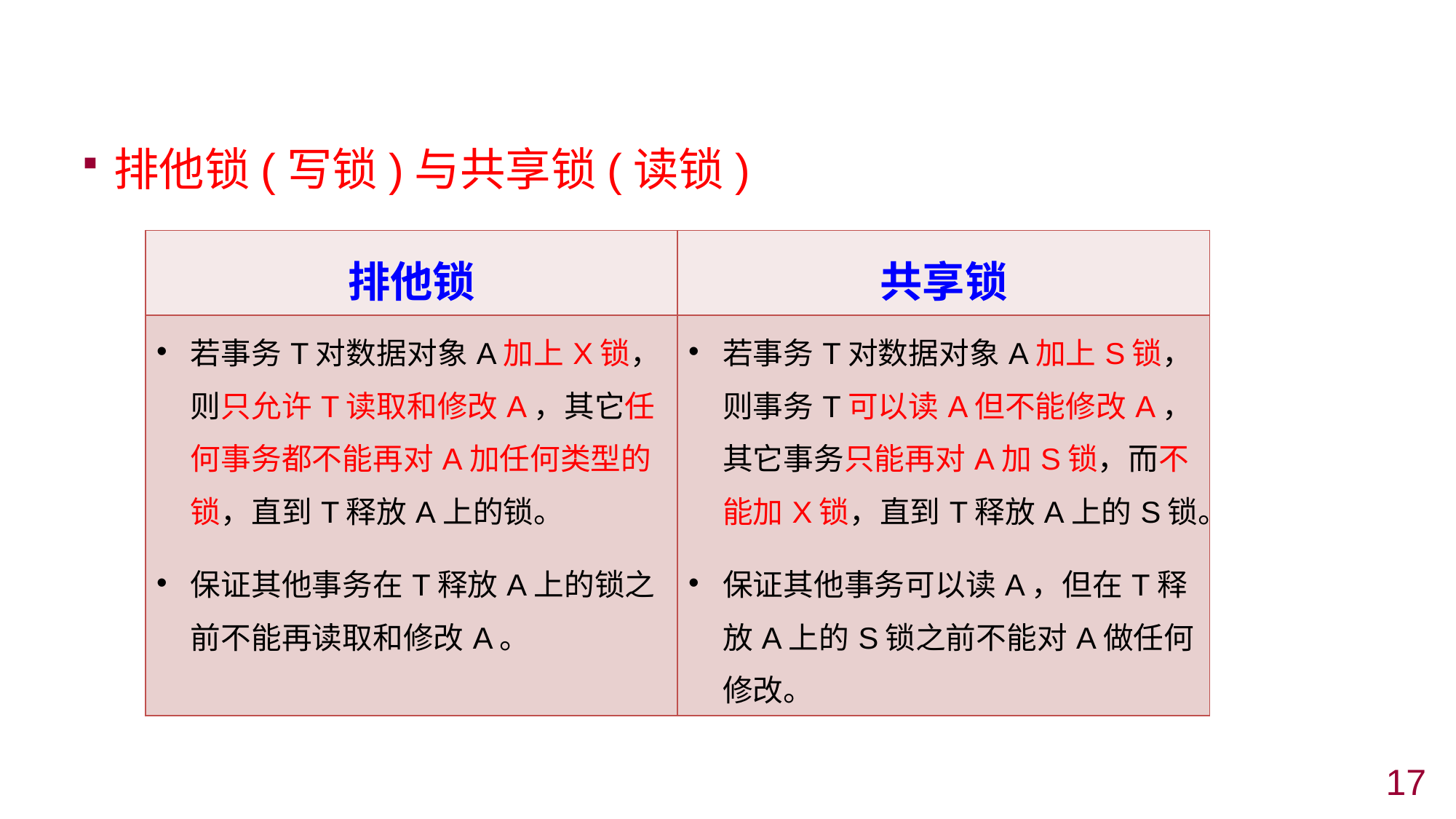

#
排他锁(写锁)与共享锁(读锁)

| 排他锁 | 共享锁 |
| --- | --- |
| 若事务T对数据对象A加上X锁，则只允许T读取和修改A，其它任何事务都不能再对A加任何类型的锁，直到T释放A上的锁。 保证其他事务在T释放A上的锁之前不能再读取和修改A。 | 若事务T对数据对象A加上S锁，则事务T可以读A但不能修改A，其它事务只能再对A加S锁，而不能加X锁，直到T释放A上的S锁。 保证其他事务可以读A，但在T释放A上的S锁之前不能对A做任何修改。 |
17